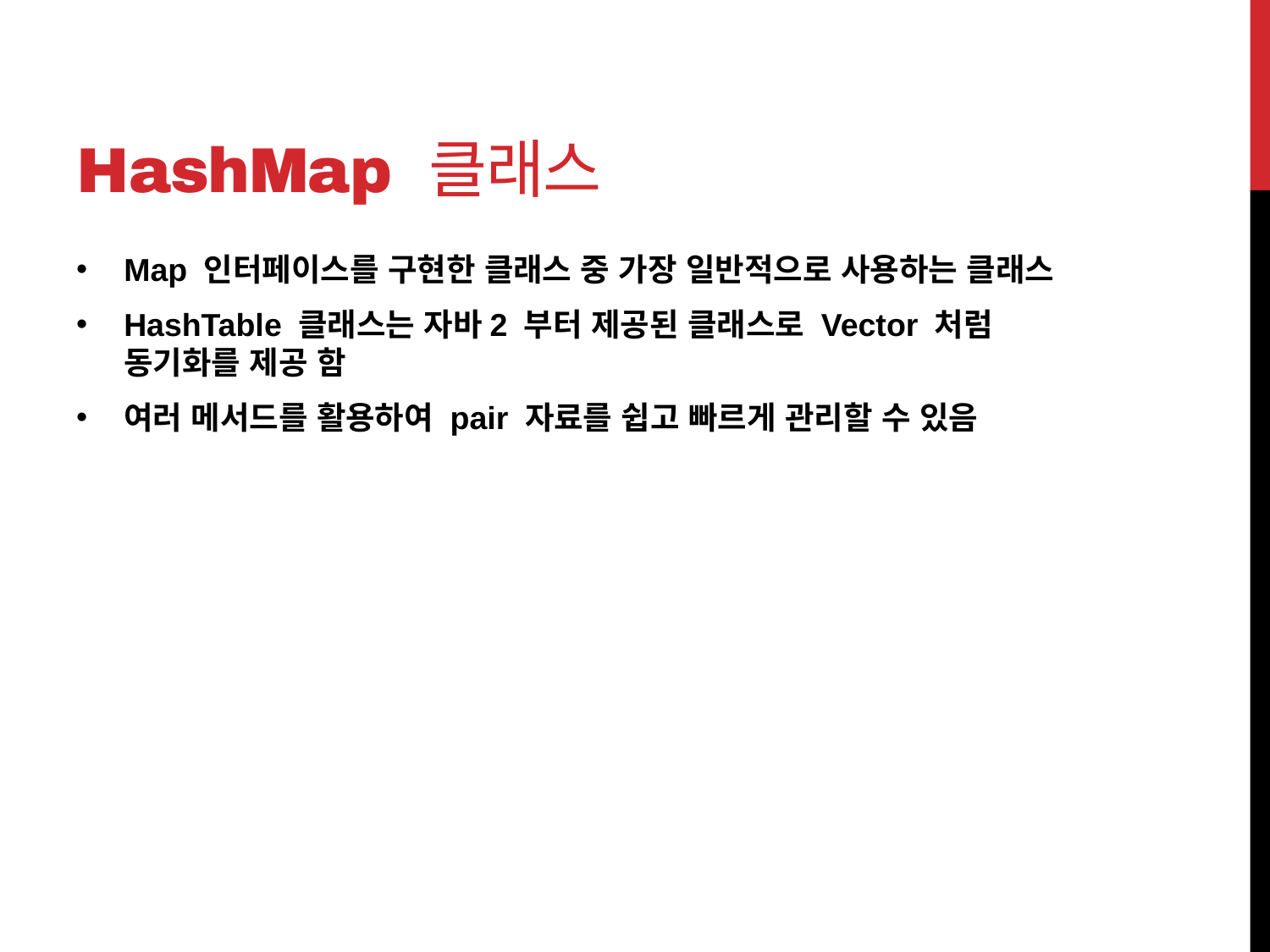

# HashMap 클래스
Map 인터페이스를 구현한 클래스 중 가장 일반적으로 사용하는 클래스
HashTable 클래스는 자바2 부터 제공된 클래스로 Vector 처럼 동기화를 제공 함
여러 메서드를 활용하여 pair 자료를 쉽고 빠르게 관리할 수 있음